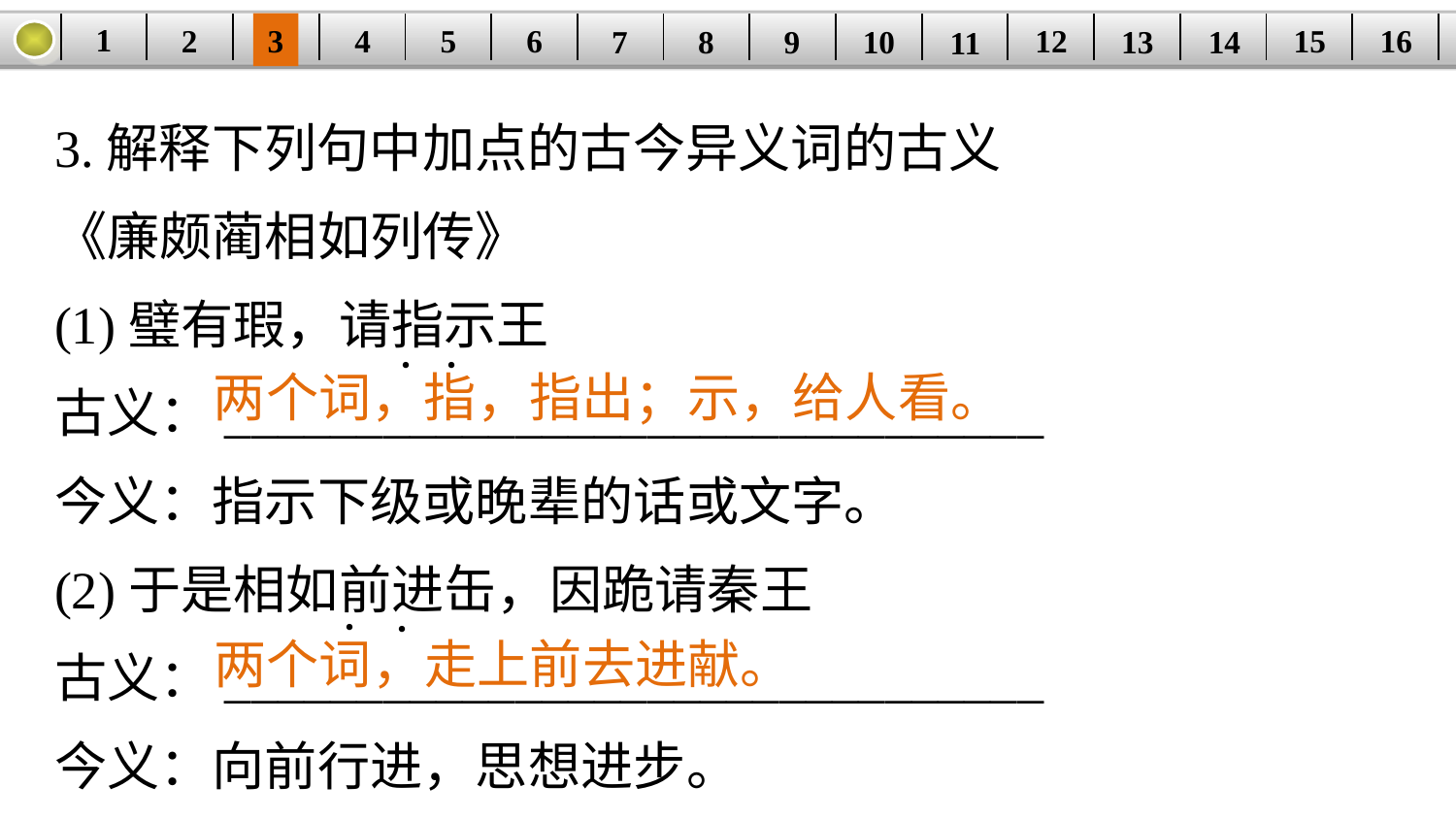

1
2
3
4
16
|  |  |  |  |  |  |  |  |  |  |  |  |  |  |  |  |
| --- | --- | --- | --- | --- | --- | --- | --- | --- | --- | --- | --- | --- | --- | --- | --- |
5
6
15
12
7
8
14
9
10
13
11

3.解释下列句中加点的古今异义词的古义
《廉颇蔺相如列传》
(1)璧有瑕，请指示王
古义：_______________________________
今义：指示下级或晚辈的话或文字。
(2)于是相如前进缶，因跪请秦王
古义：_______________________________
今义：向前行进，思想进步。
·
·
两个词，指，指出；示，给人看。
·
·
两个词，走上前去进献。